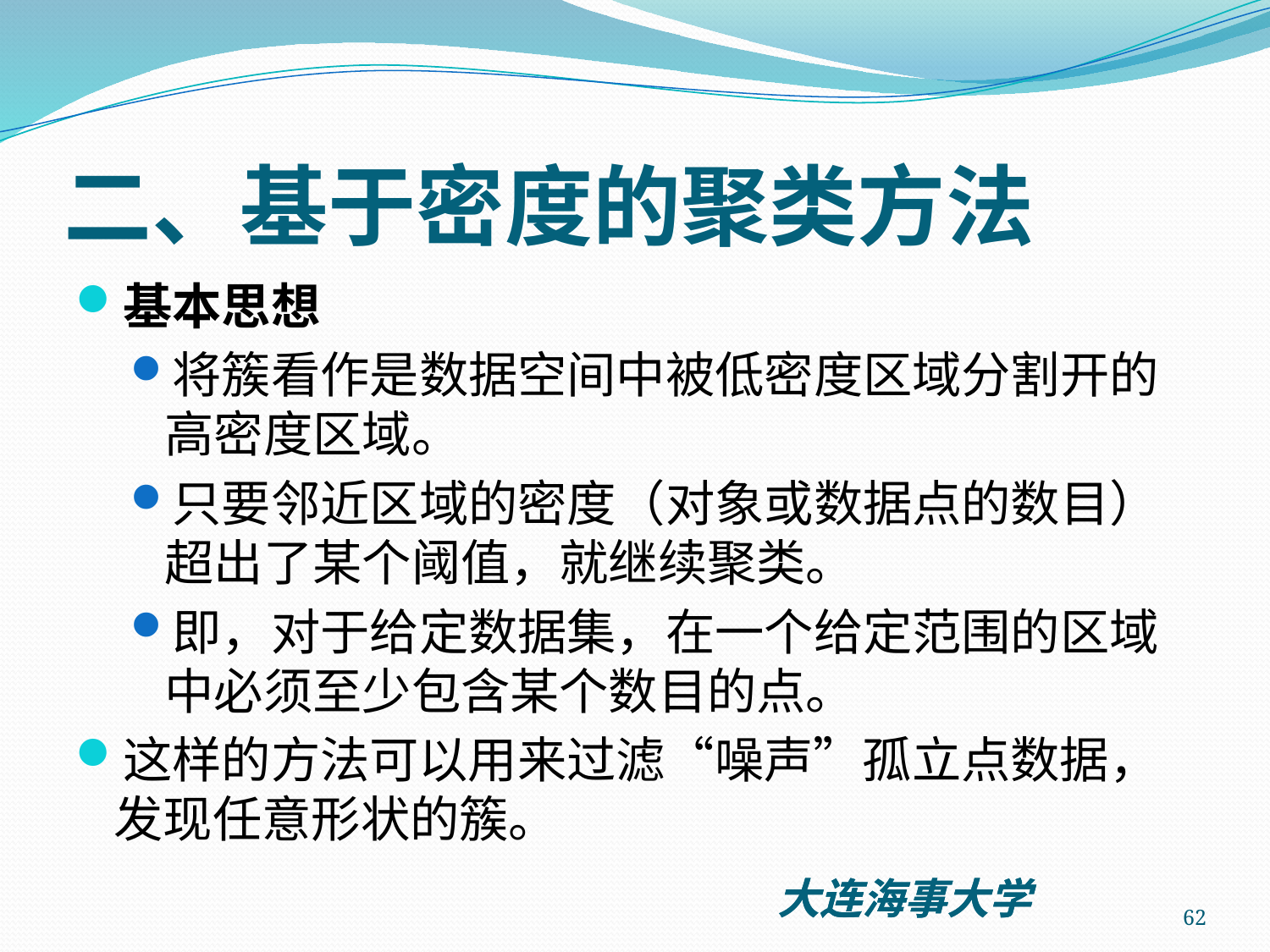

# 二、基于密度的聚类方法
基本思想
将簇看作是数据空间中被低密度区域分割开的高密度区域。
只要邻近区域的密度（对象或数据点的数目）超出了某个阈值，就继续聚类。
即，对于给定数据集，在一个给定范围的区域中必须至少包含某个数目的点。
这样的方法可以用来过滤“噪声”孤立点数据，发现任意形状的簇。
62